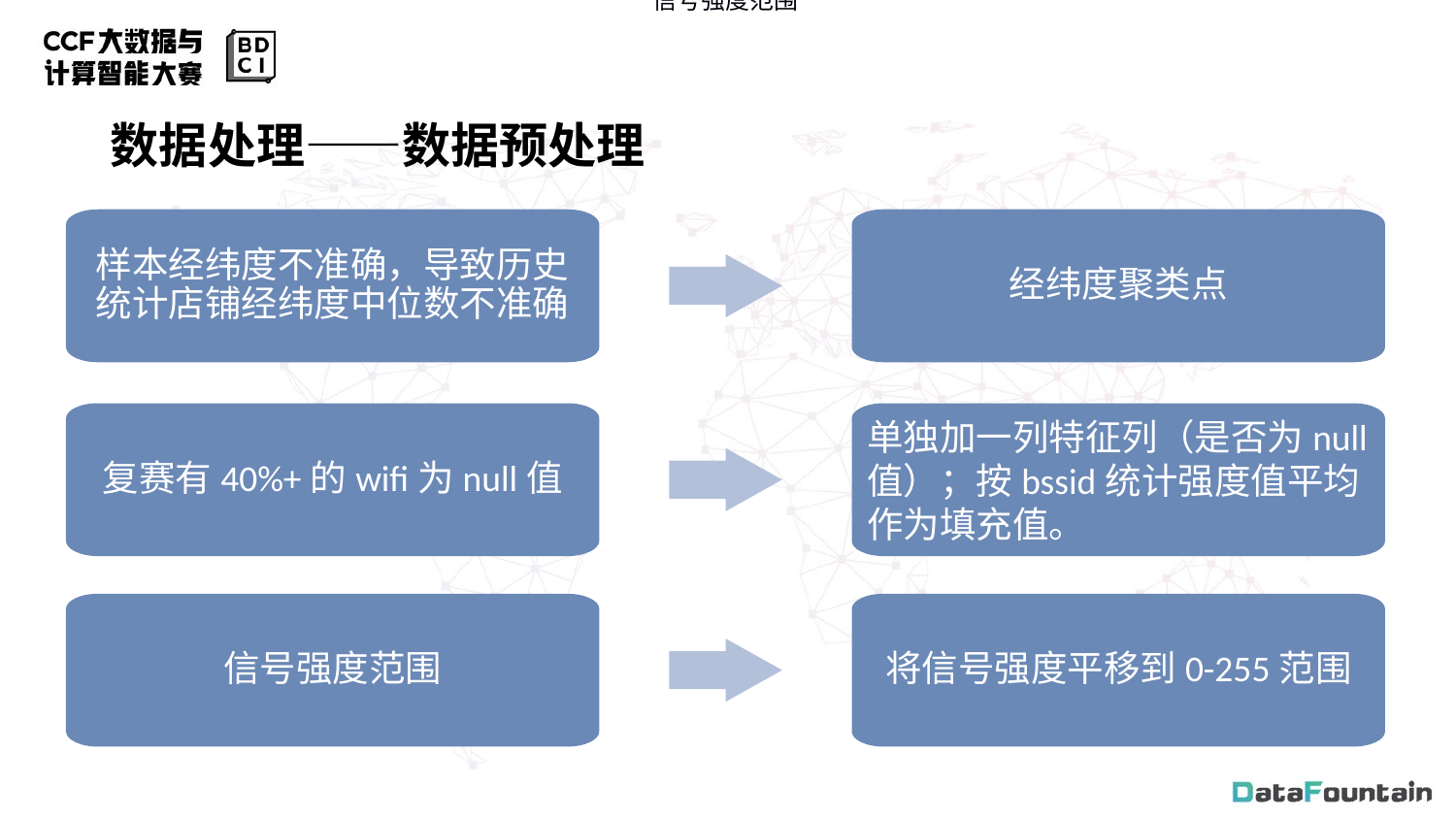

信号强度范围
数据处理——数据预处理
样本经纬度不准确，导致历史统计店铺经纬度中位数不准确
经纬度聚类点

复赛有40%+的wifi为null值
单独加一列特征列（是否为null值）；按bssid统计强度值平均作为填充值。

信号强度范围
将信号强度平移到0-255范围